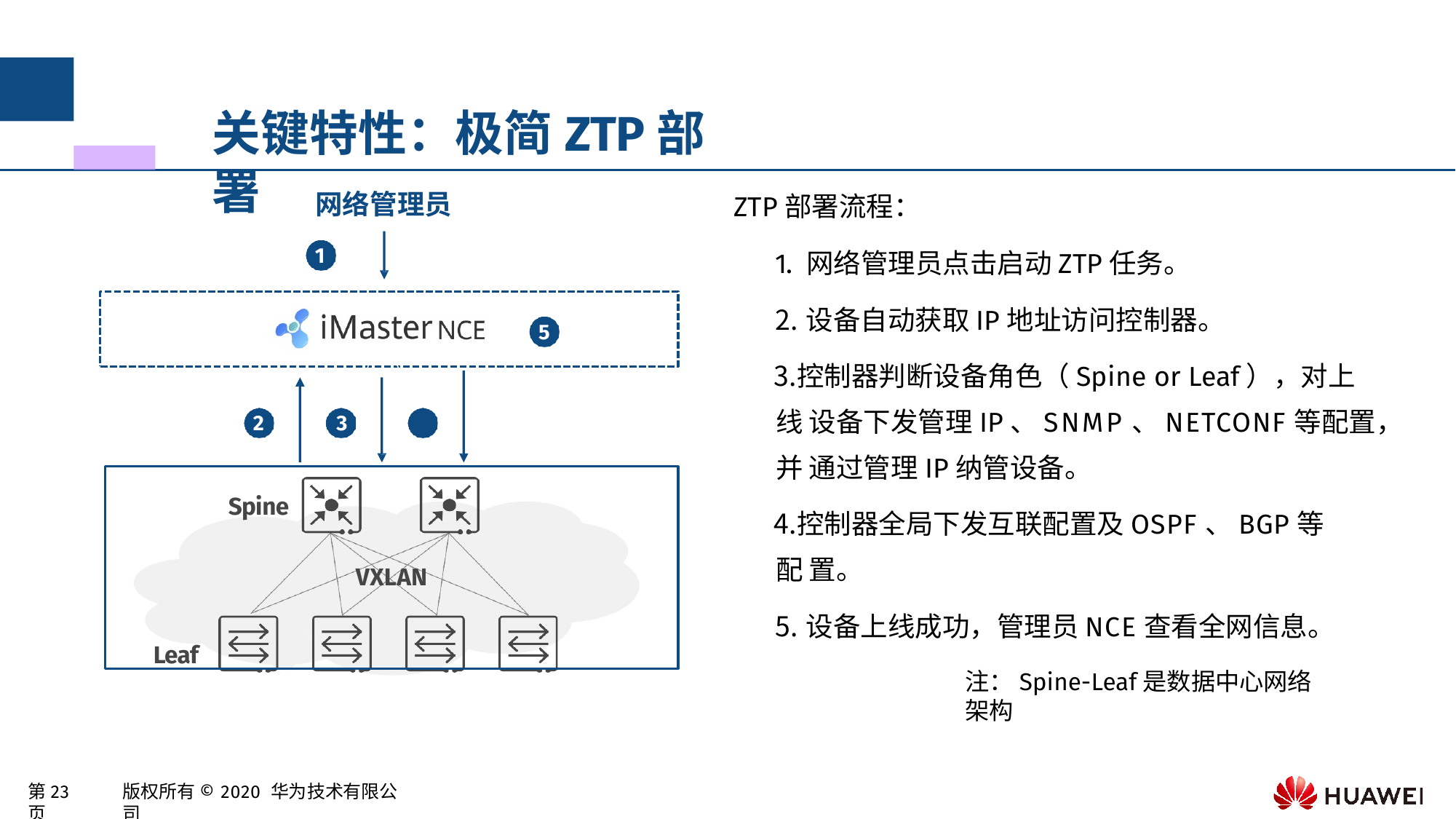

# 关键特性：极简ZTP部署

网络管理员
1
ZTP部署流程：
1. 网络管理员点击启动ZTP任务。

设备自动获取IP地址访问控制器。
控制器判断设备角色（Spine or Leaf），对上线 设备下发管理IP、SNMP、NETCONF等配置，并 通过管理IP纳管设备。
控制器全局下发互联配置及OSPF、BGP等配 置。
设备上线成功，管理员NCE查看全网信息。
注：Spine-Leaf是数据中心网络架构
5

2	3	4

Spine

VXLAN

Leaf

第23页
版权所有© 2020 华为技术有限公司